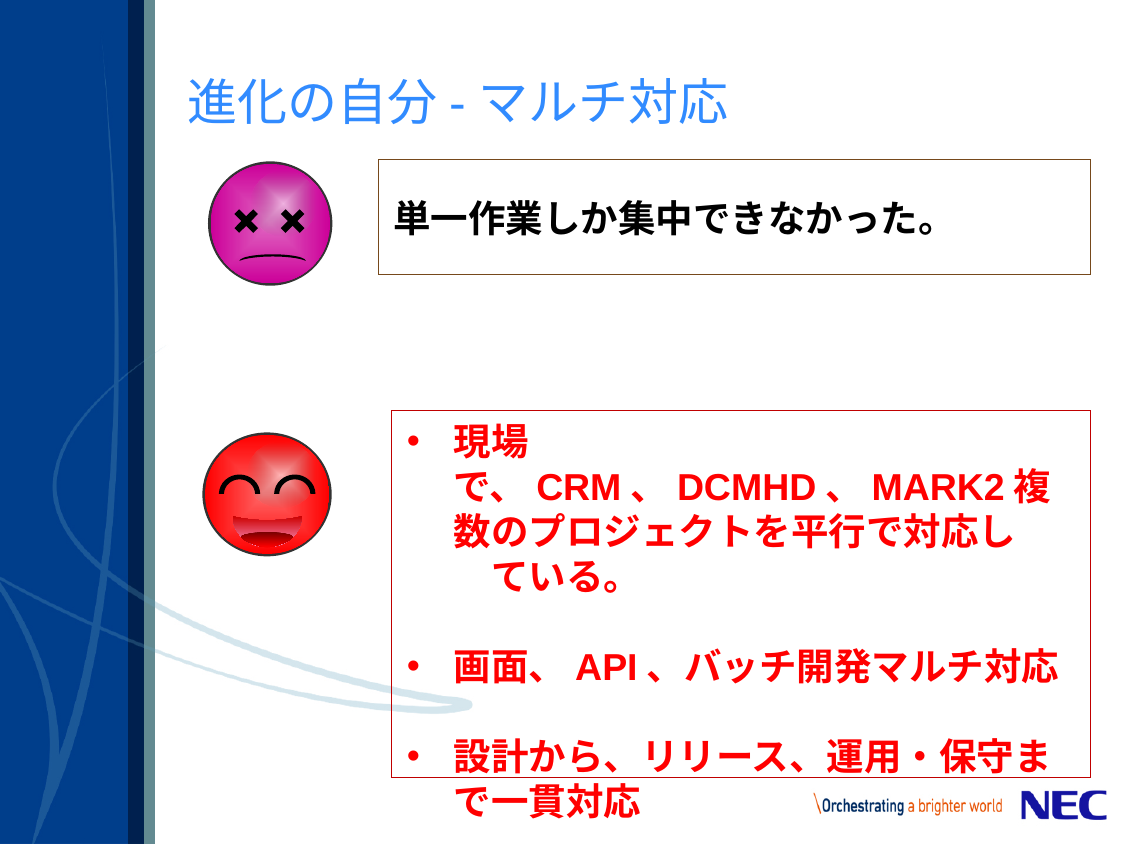

# 進化の自分-マルチ対応
単一作業しか集中できなかった。

現場で、CRM、DCMHD、MARK2複数のプロジェクトを平行で対応し　　ている。

画面、API、バッチ開発マルチ対応

設計から、リリース、運用・保守まで一貫対応